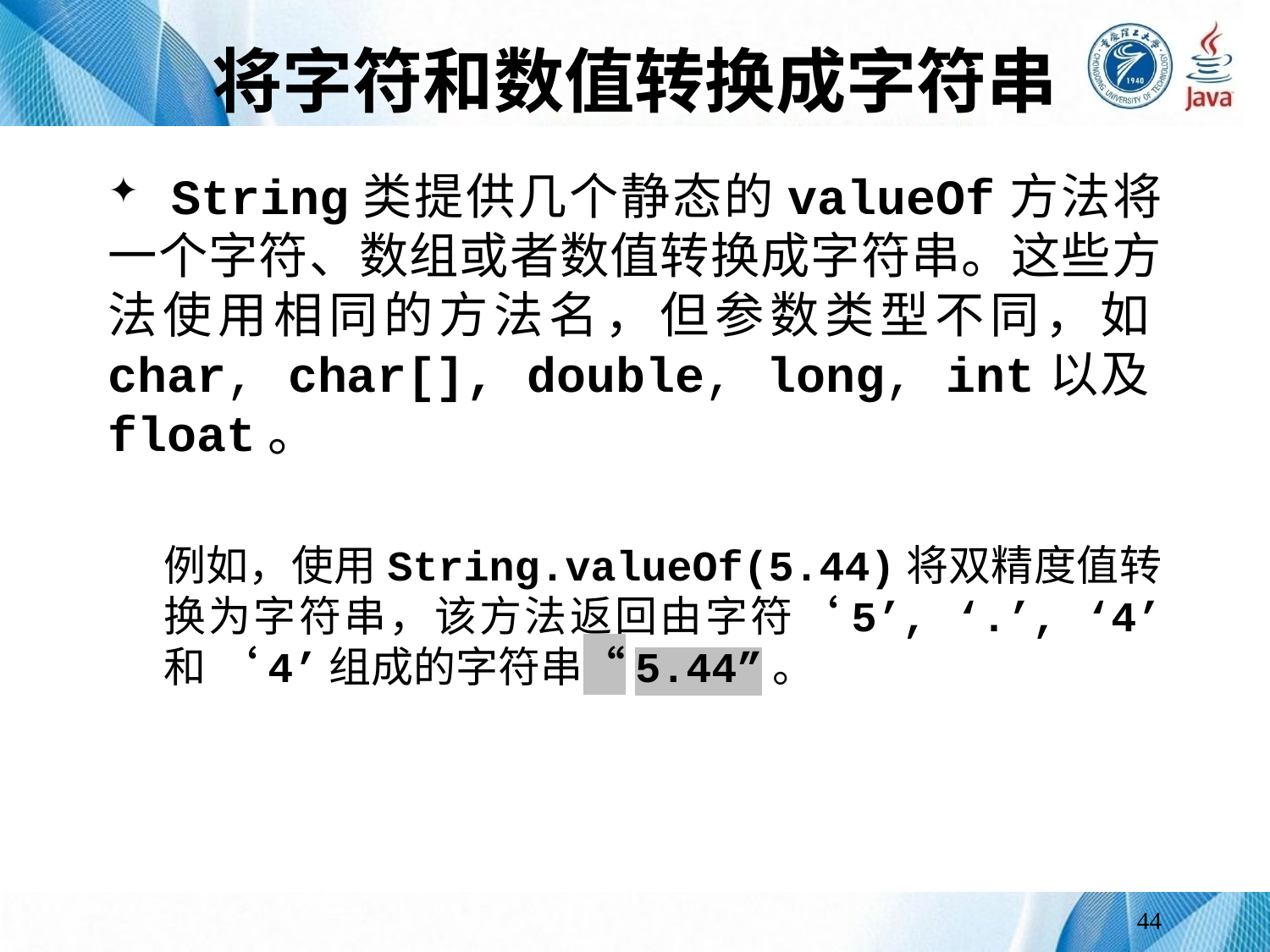

# 将字符和数值转换成字符串
 String类提供几个静态的valueOf方法将一个字符、数组或者数值转换成字符串。这些方法使用相同的方法名，但参数类型不同，如char, char[], double, long, int以及float。

例如，使用String.valueOf(5.44)将双精度值转换为字符串，该方法返回由字符‘5’, ‘.’, ‘4’ 和 ‘4’组成的字符串“5.44”。
44